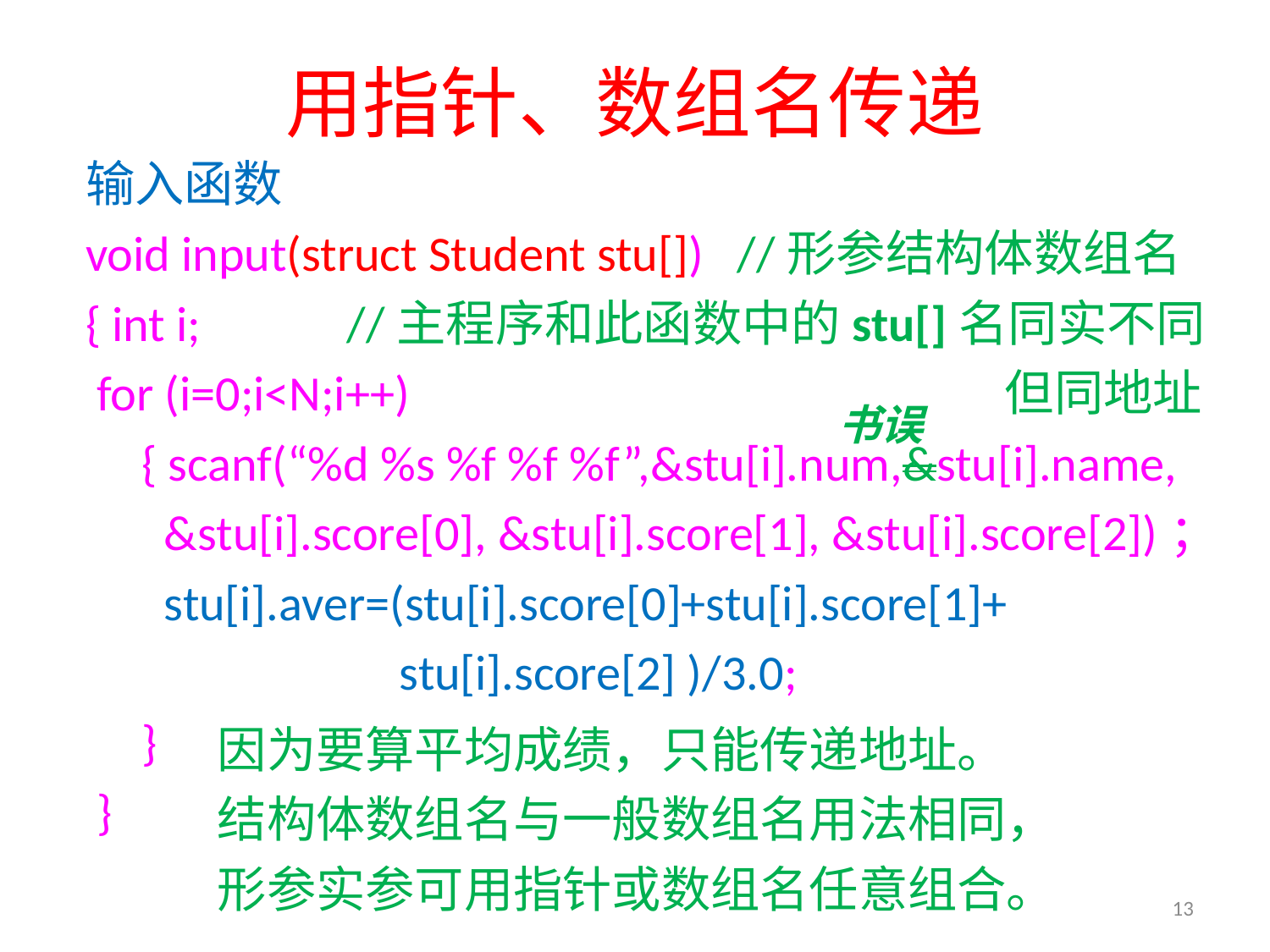

# 用指针、数组名传递
输入函数
void input(struct Student stu[])   //形参结构体数组名
{ int i;             //主程序和此函数中的stu[]名同实不同
 for (i=0;i<N;i++)                                                 但同地址
     { scanf(“%d %s %f %f %f”,&stu[i].num,&stu[i].name,
       &stu[i].score[0], &stu[i].score[1], &stu[i].score[2])；
       stu[i].aver=(stu[i].score[0]+stu[i].score[1]+
                            stu[i].score[2] )/3.0;
     }
 }
书误
因为要算平均成绩，只能传递地址。
结构体数组名与一般数组名用法相同，
形参实参可用指针或数组名任意组合。
13